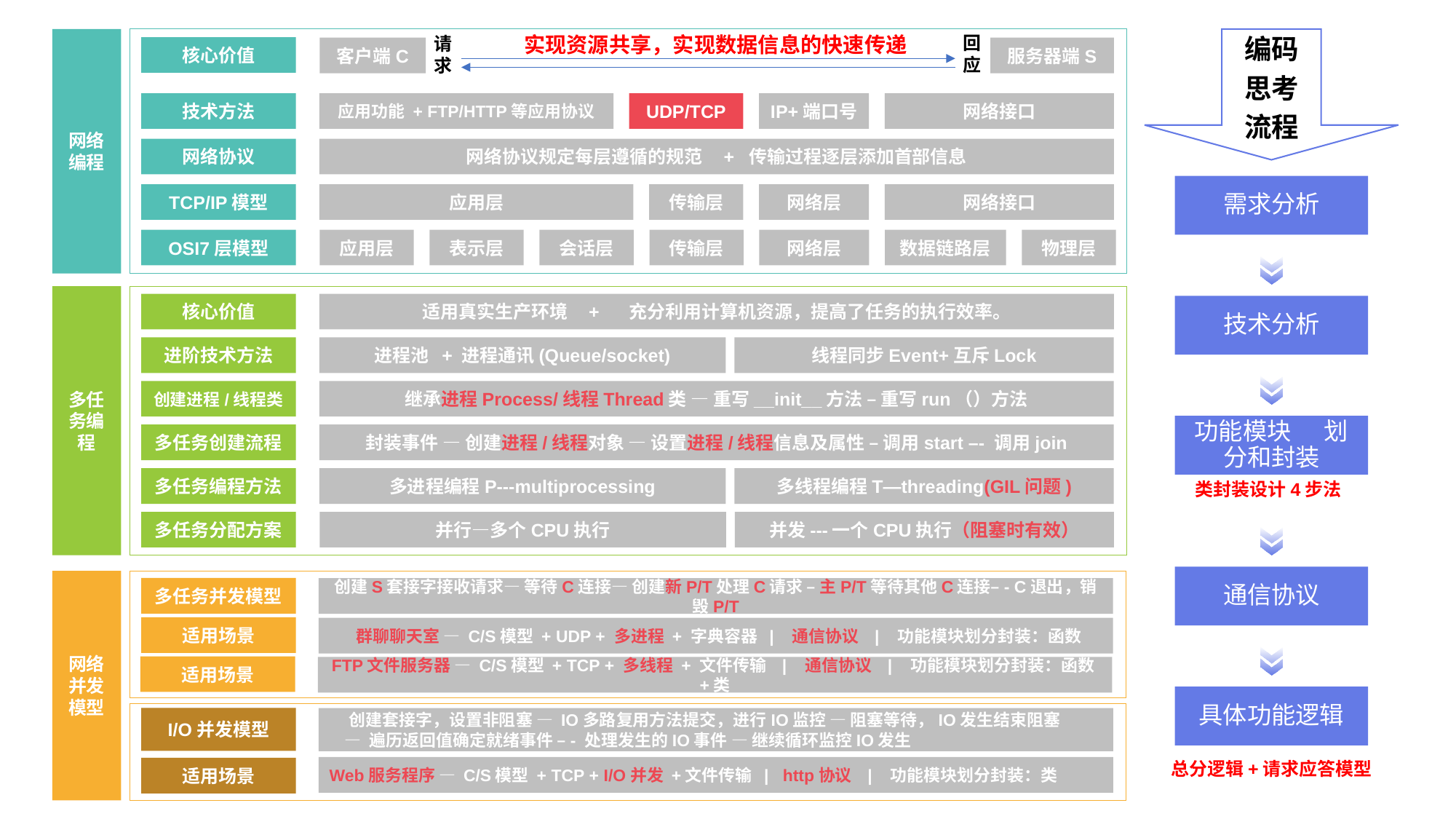

实现资源共享，实现数据信息的快速传递
回
应
请
求

编码
思考
流程
网络编程
核心价值
客户端C
服务器端S
标准化
技术方法
应用功能 + FTP/HTTP等应用协议
UDP/TCP
IP+端口号
网络接口
网络协议
网络协议规定每层遵循的规范    +  传输过程逐层添加首部信息

需求分析
TCP/IP模型
应用层
传输层
网络层
网络接口
OSI7层模型
应用层
表示层
会话层
传输层
网络层
数据链路层
物理层

技术分析

多任务编程
核心价值
适用真实生产环境    +     充分利用计算机资源，提高了任务的执行效率。
进阶技术方法
进程池  + 进程通讯(Queue/socket)
线程同步Event+互斥Lock

功能模块      划分和封装
类封装设计4步法
创建进程/线程类
继承进程Process/线程Thread类 — 重写__init__方法 – 重写run（）方法
多任务创建流程
封装事件 — 创建进程/线程对象 — 设置进程/线程信息及属性 – 调用start –- 调用join
多任务编程方法
多进程编程P---multiprocessing
多线程编程T—threading(GIL问题)
多任务分配方案
并行—多个CPU执行
并发---一个CPU执行（阻塞时有效）

通信协议
网络并发模型

多任务并发模型
创建S套接字接收请求— 等待C连接— 创建新P/T处理C请求 – 主P/T等待其他C连接–- C退出，销毁P/T
适用场景
      群聊聊天室 — C/S模型 + UDP + 多进程 + 字典容器  |   通信协议   |   功能模块划分封装：函数

具体功能逻辑
总分逻辑+请求应答模型
适用场景
FTP文件服务器 — C/S模型 + TCP + 多线程 + 文件传输   |   通信协议   |   功能模块划分封装：函数+类

I/O并发模型
    创建套接字，设置非阻塞 — IO多路复用方法提交，进行IO监控 — 阻塞等待，IO发生结束阻塞
    — 遍历返回值确定就绪事件 –- 处理发生的IO事件 — 继续循环监控IO发生
Web服务程序 — C/S模型 + TCP + I/O并发 +文件传输  |   http协议   |   功能模块划分封装：类
适用场景